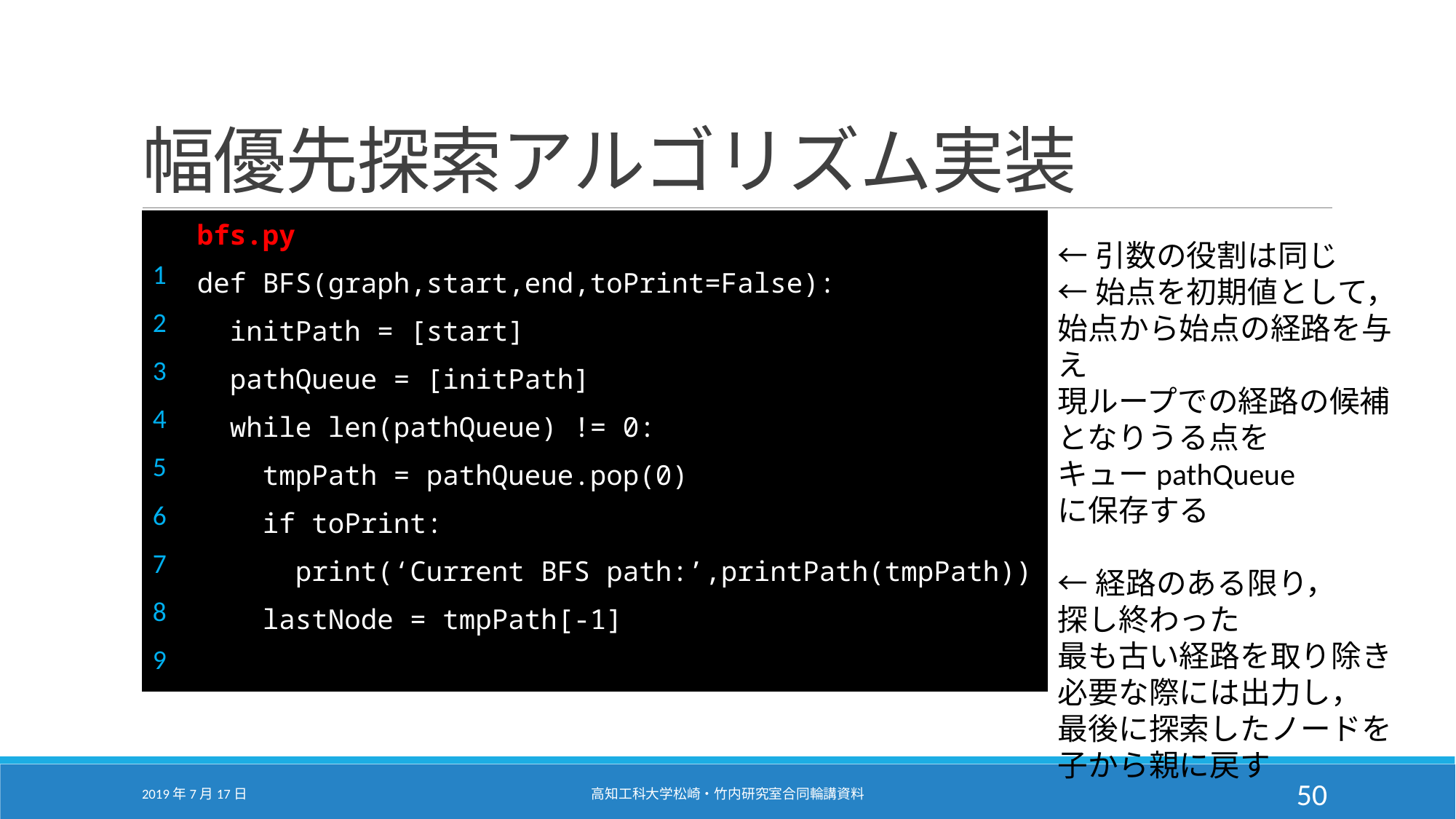

# 幅優先探索アルゴリズム実装
|  | bfs.py |
| --- | --- |
| 1 | def BFS(graph,start,end,toPrint=False): |
| 2 | initPath = [start] |
| 3 | pathQueue = [initPath] |
| 4 | while len(pathQueue) != 0: |
| 5 | tmpPath = pathQueue.pop(0) |
| 6 | if toPrint: |
| 7 | print(‘Current BFS path:’,printPath(tmpPath)) |
| 8 | lastNode = tmpPath[-1] |
| 9 |  |
←引数の役割は同じ
←始点を初期値として，
始点から始点の経路を与え
現ループでの経路の候補となりうる点を
キューpathQueue
に保存する

←経路のある限り，
探し終わった
最も古い経路を取り除き
必要な際には出力し，
最後に探索したノードを
子から親に戻す

2019年7月17日
高知工科大学松崎・竹内研究室合同輪講資料
50